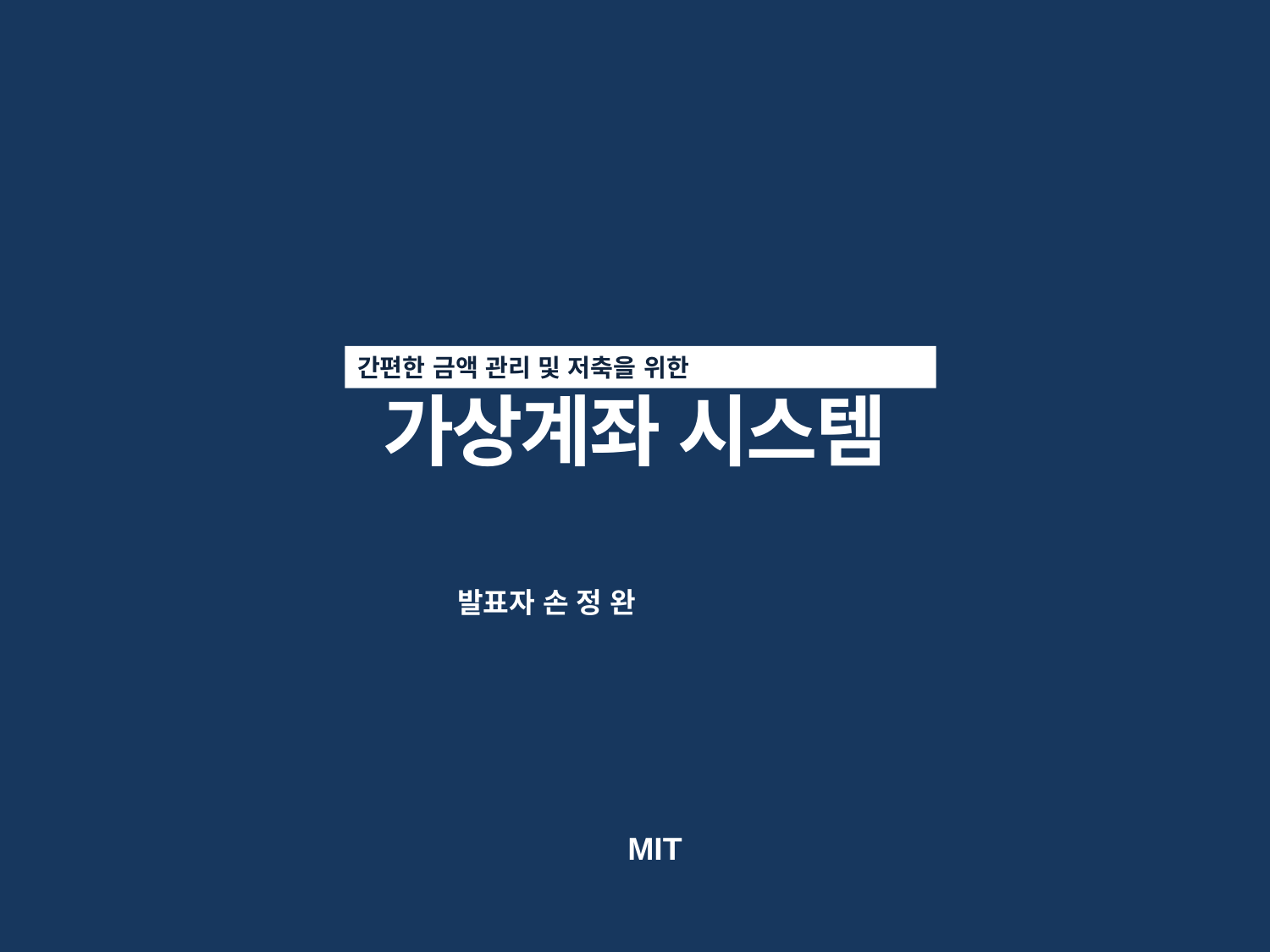

간편한 금액 관리 및 저축을 위한
가상계좌 시스템
발표자 손 정 완
MIT